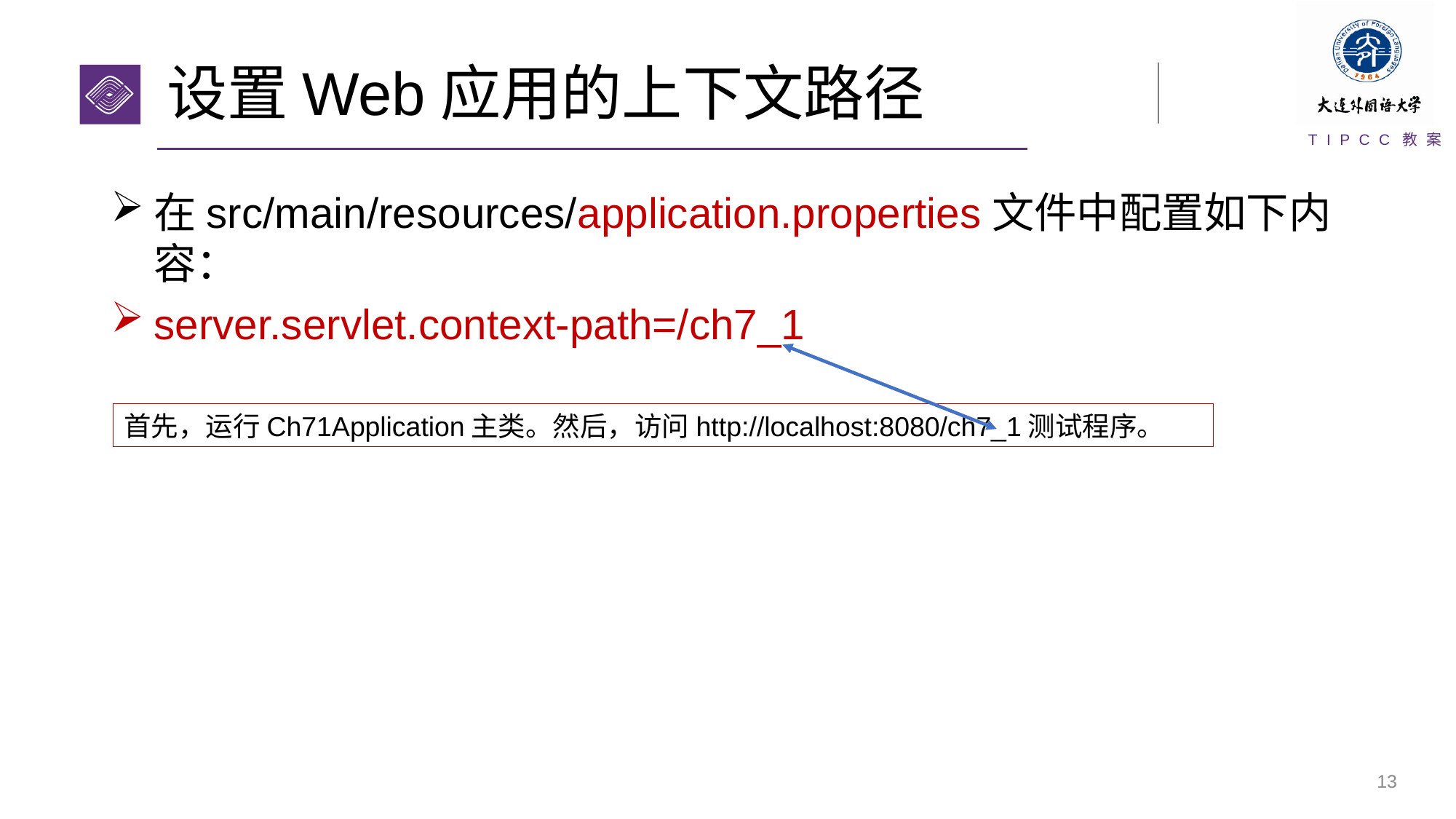

# 设置Web应用的上下文路径
在src/main/resources/application.properties文件中配置如下内容：
server.servlet.context-path=/ch7_1

首先，运行Ch71Application主类。然后，访问http://localhost:8080/ch7_1测试程序。
13